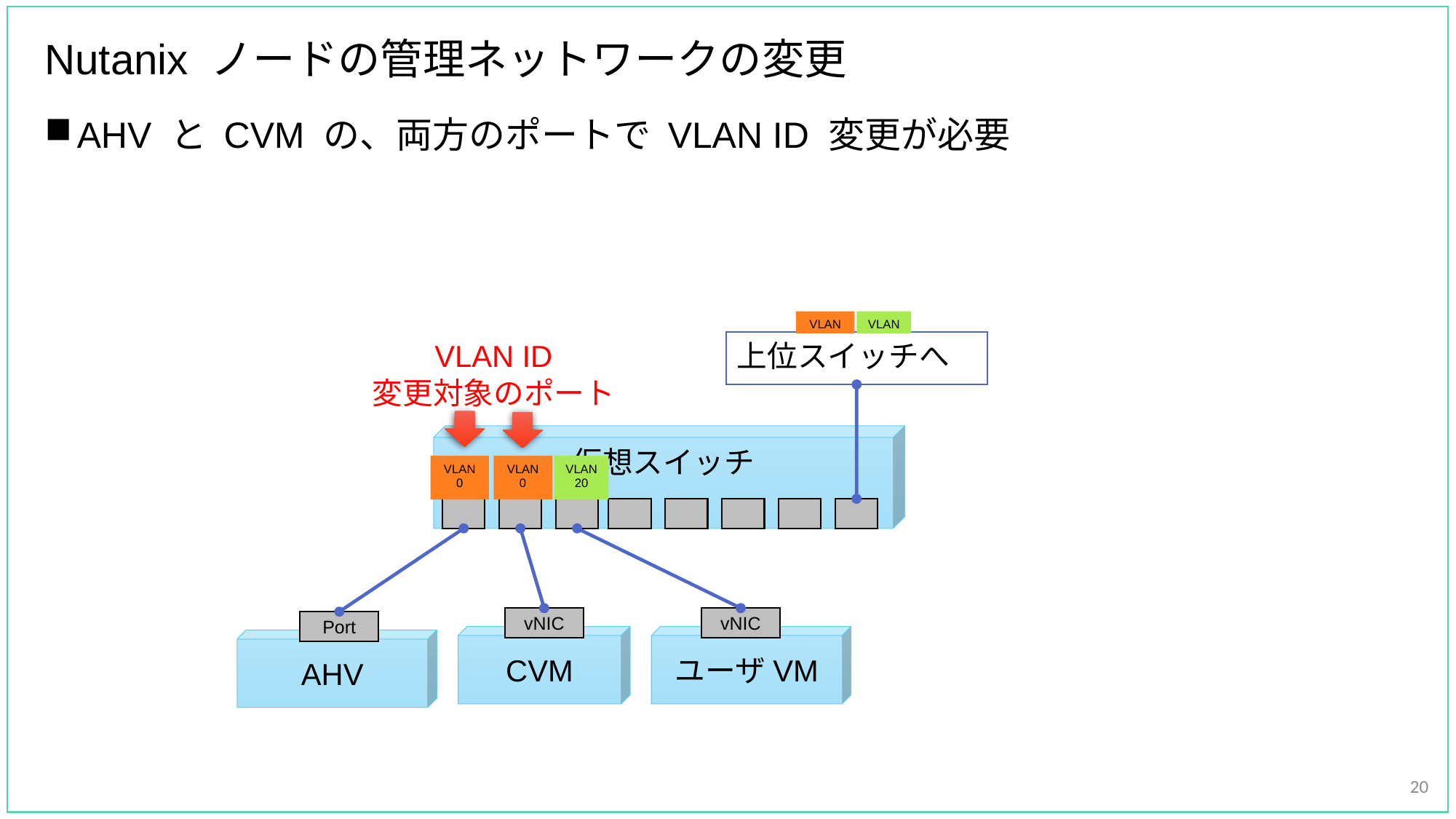

# Nutanix ノードの管理ネットワークの変更
AHV と CVM の、両方のポートで VLAN ID 変更が必要
VLAN
VLAN
上位スイッチへ
VLAN ID
変更対象のポート

仮想スイッチ
VLAN
0
VLAN
0
VLAN
20

vNIC
vNIC
Port
CVM
ユーザVM
AHV
20